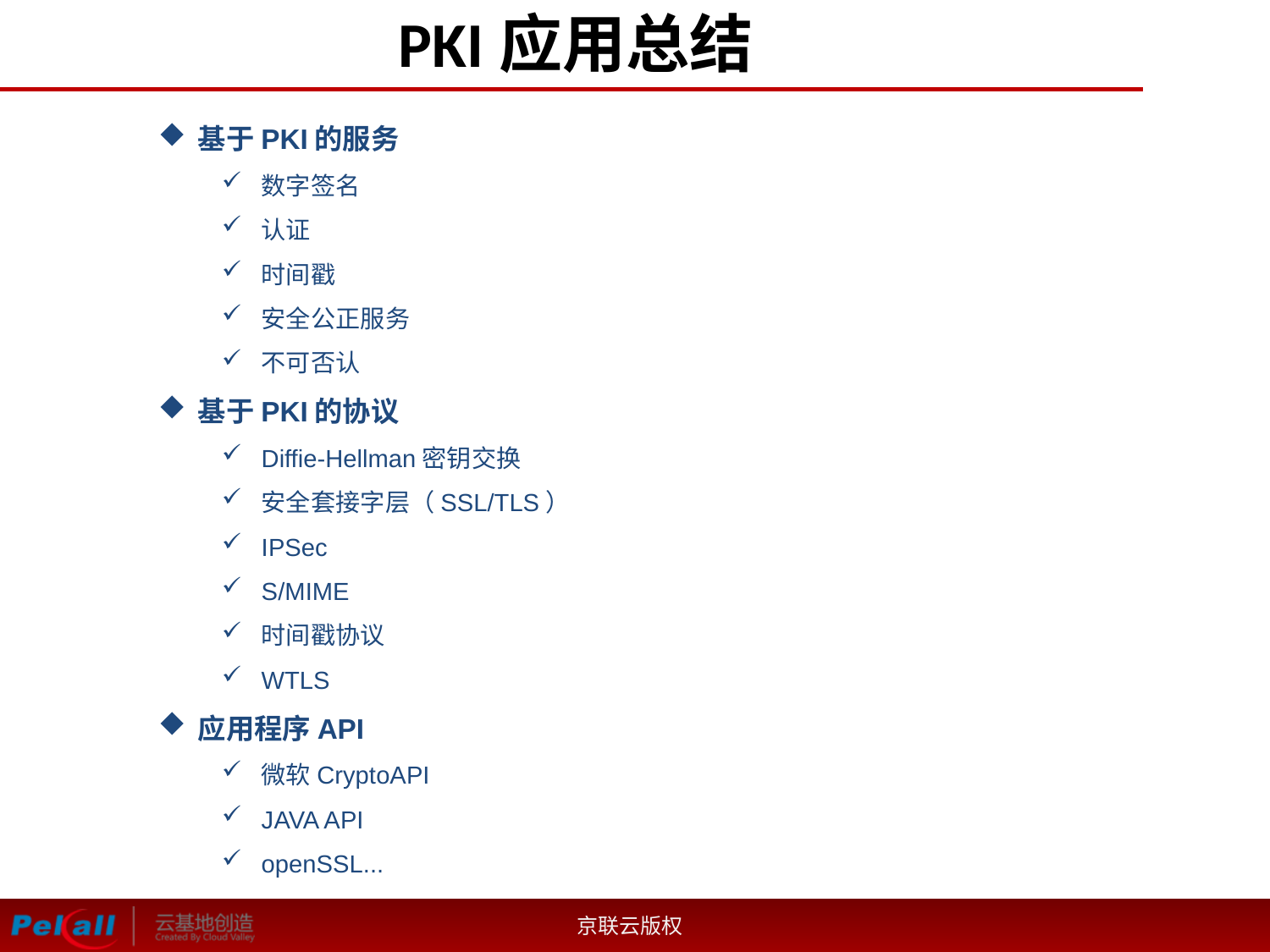

# PKI应用总结
基于PKI的服务
数字签名
认证
时间戳
安全公正服务
不可否认
基于PKI的协议
Diffie-Hellman密钥交换
安全套接字层（SSL/TLS）
IPSec
S/MIME
时间戳协议
WTLS
应用程序API
微软CryptoAPI
JAVA API
openSSL...